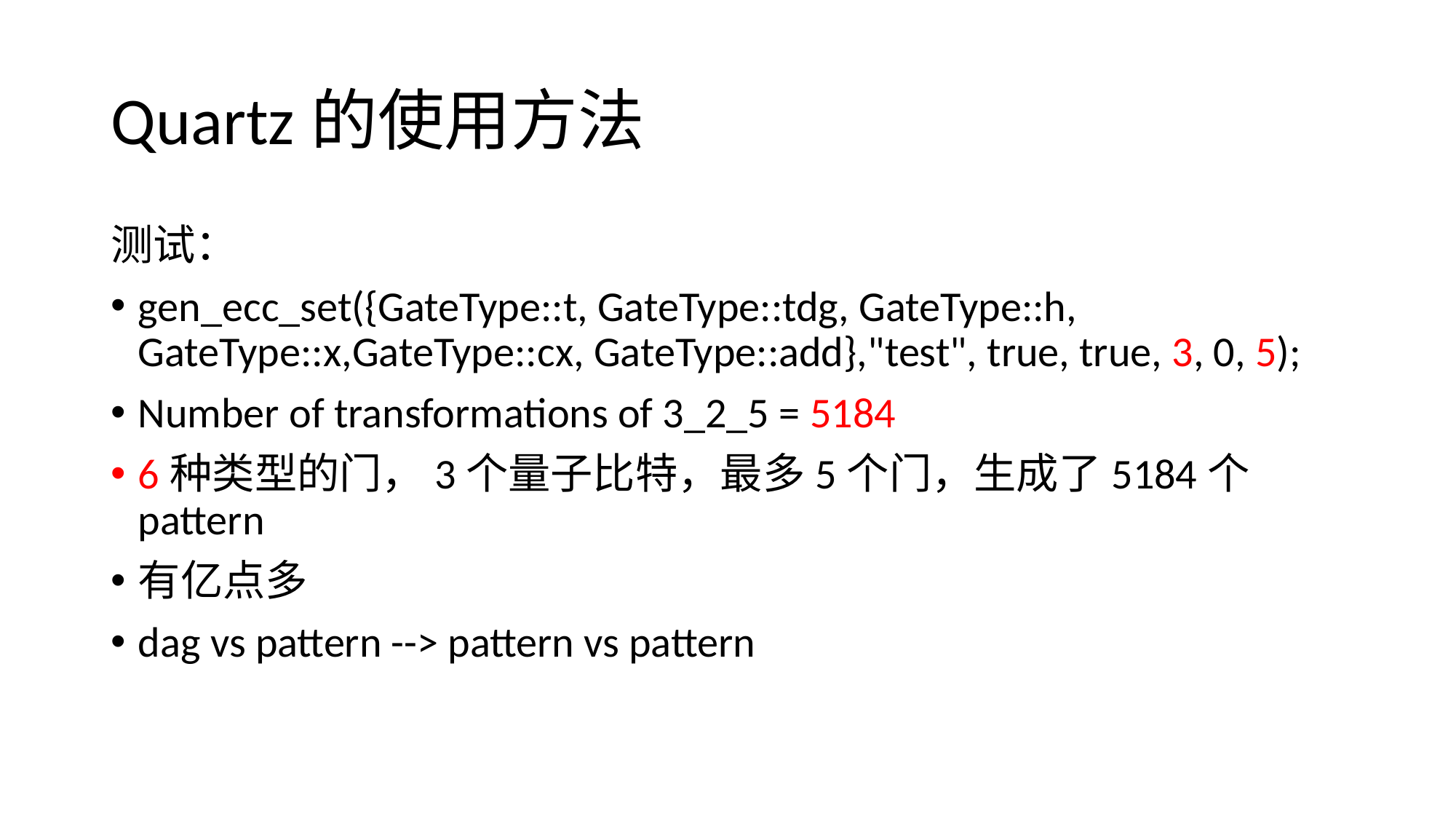

# Quartz的使用方法
测试：
gen_ecc_set({GateType::t, GateType::tdg, GateType::h, GateType::x,GateType::cx, GateType::add},"test", true, true, 3, 0, 5);
Number of transformations of 3_2_5 = 5184
6种类型的门，3个量子比特，最多5个门，生成了5184个pattern
有亿点多
dag vs pattern --> pattern vs pattern